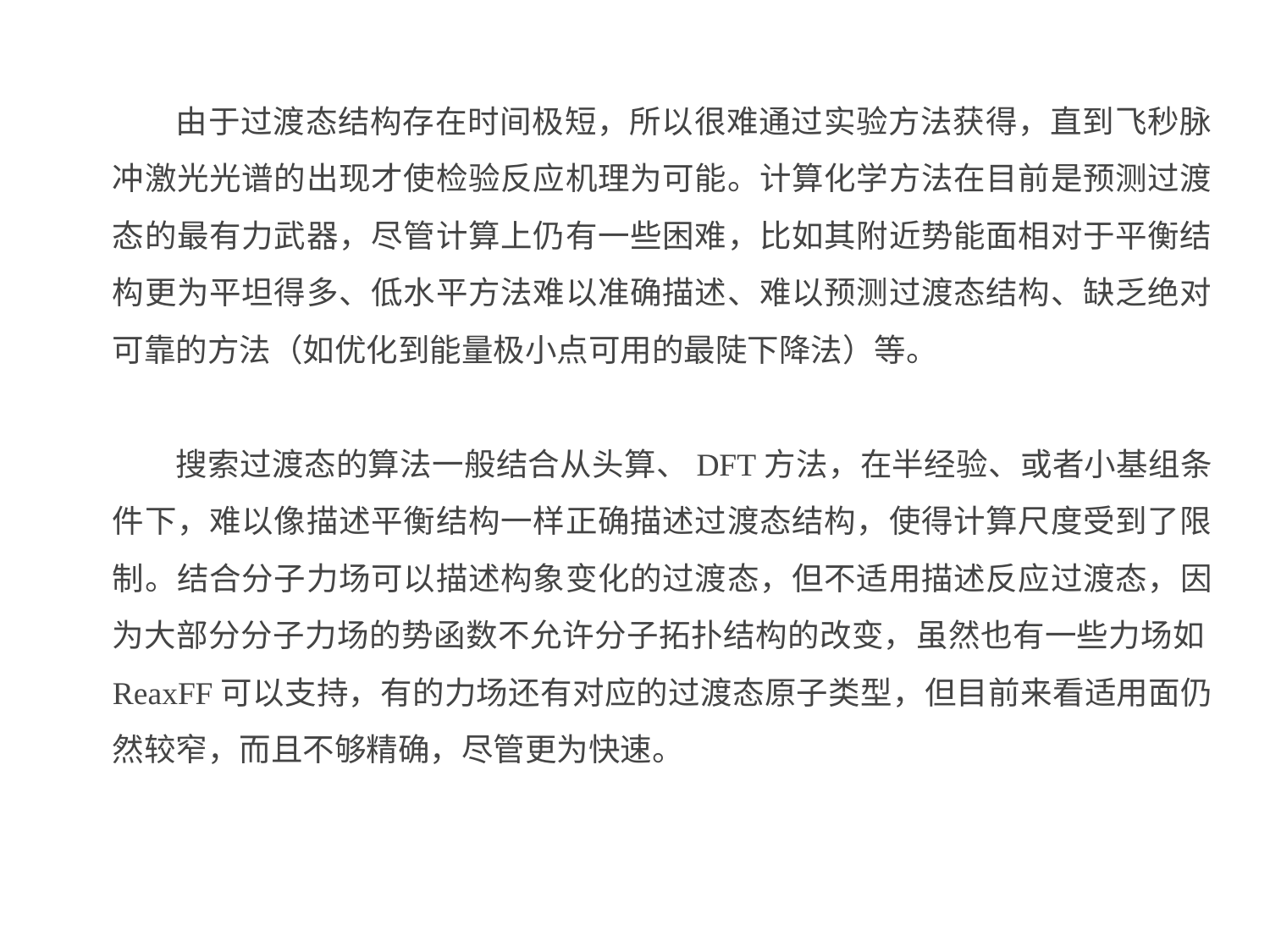

由于过渡态结构存在时间极短，所以很难通过实验方法获得，直到飞秒脉冲激光光谱的出现才使检验反应机理为可能。计算化学方法在目前是预测过渡态的最有力武器，尽管计算上仍有一些困难，比如其附近势能面相对于平衡结构更为平坦得多、低水平方法难以准确描述、难以预测过渡态结构、缺乏绝对可靠的方法（如优化到能量极小点可用的最陡下降法）等。

搜索过渡态的算法一般结合从头算、DFT方法，在半经验、或者小基组条件下，难以像描述平衡结构一样正确描述过渡态结构，使得计算尺度受到了限制。结合分子力场可以描述构象变化的过渡态，但不适用描述反应过渡态，因为大部分分子力场的势函数不允许分子拓扑结构的改变，虽然也有一些力场如ReaxFF可以支持，有的力场还有对应的过渡态原子类型，但目前来看适用面仍然较窄，而且不够精确，尽管更为快速。